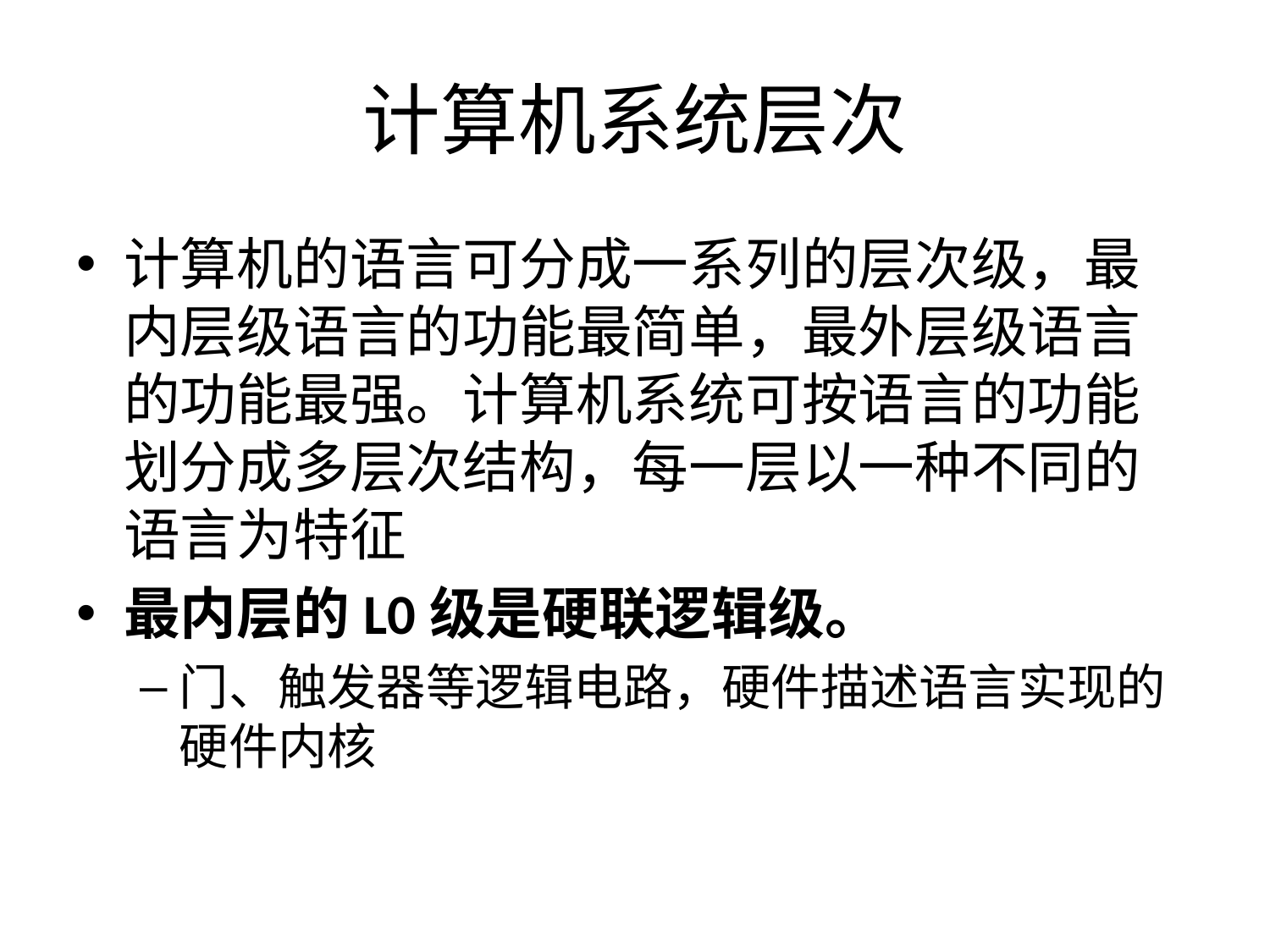

# 计算机系统层次
计算机的语言可分成一系列的层次级，最内层级语言的功能最简单，最外层级语言的功能最强。计算机系统可按语言的功能划分成多层次结构，每一层以一种不同的语言为特征
最内层的L0级是硬联逻辑级。
门、触发器等逻辑电路，硬件描述语言实现的硬件内核